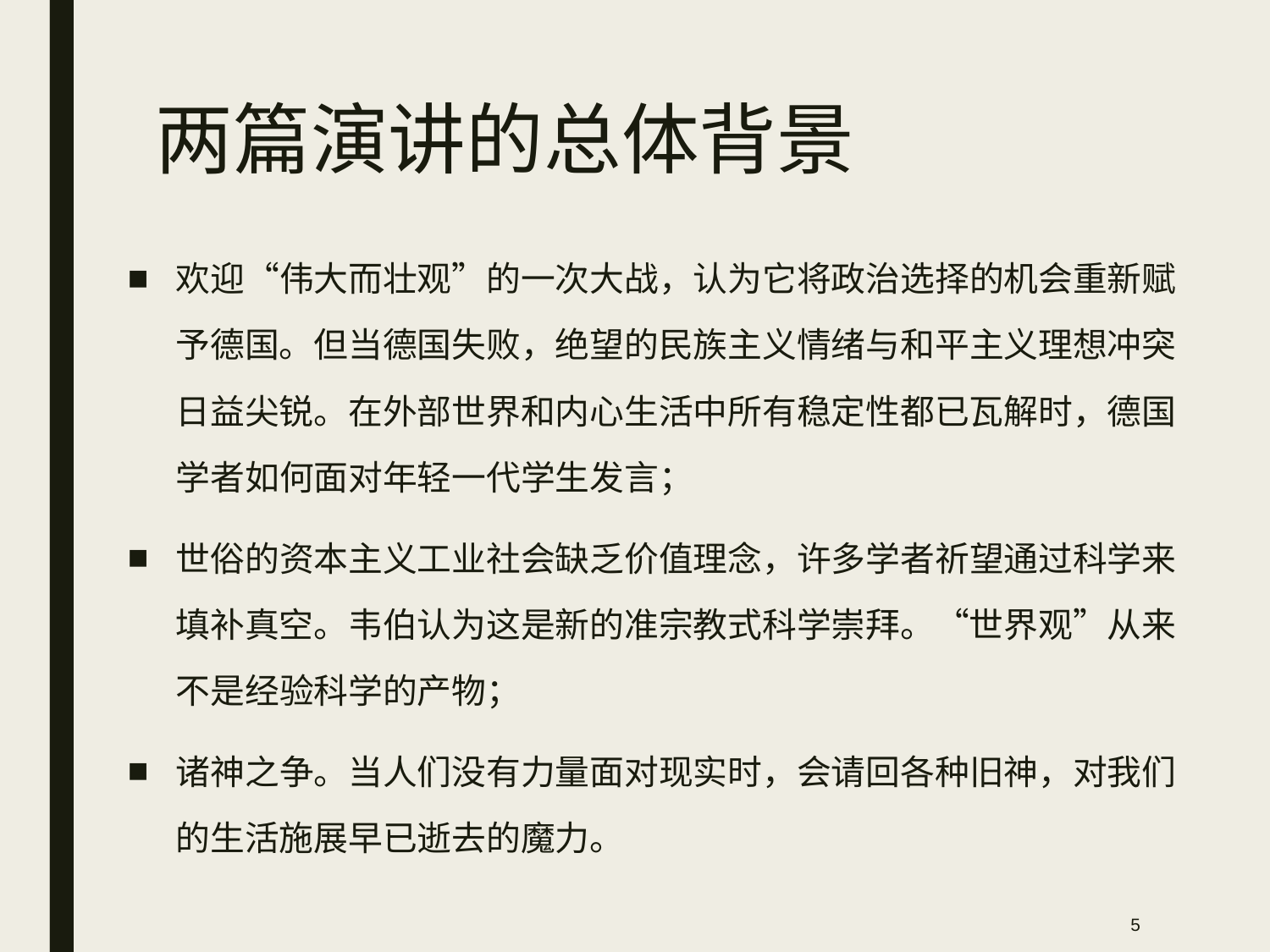

# 两篇演讲的总体背景
欢迎“伟大而壮观”的一次大战，认为它将政治选择的机会重新赋予德国。但当德国失败，绝望的民族主义情绪与和平主义理想冲突日益尖锐。在外部世界和内心生活中所有稳定性都已瓦解时，德国学者如何面对年轻一代学生发言；
世俗的资本主义工业社会缺乏价值理念，许多学者祈望通过科学来填补真空。韦伯认为这是新的准宗教式科学崇拜。“世界观”从来不是经验科学的产物；
诸神之争。当人们没有力量面对现实时，会请回各种旧神，对我们的生活施展早已逝去的魔力。

5